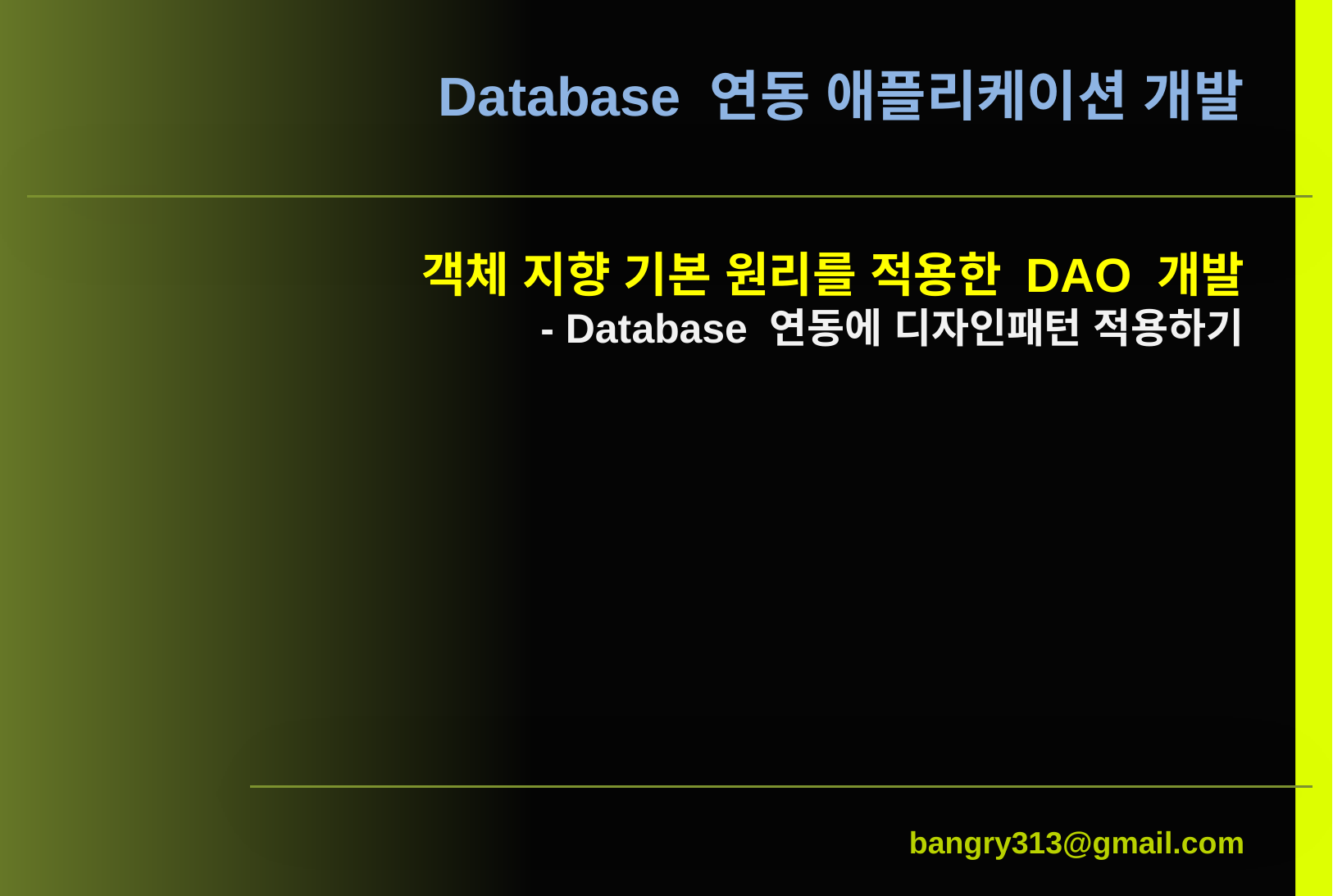

# 객체 지향 기본 원리를 적용한 DAO 개발 - Database 연동에 디자인패턴 적용하기